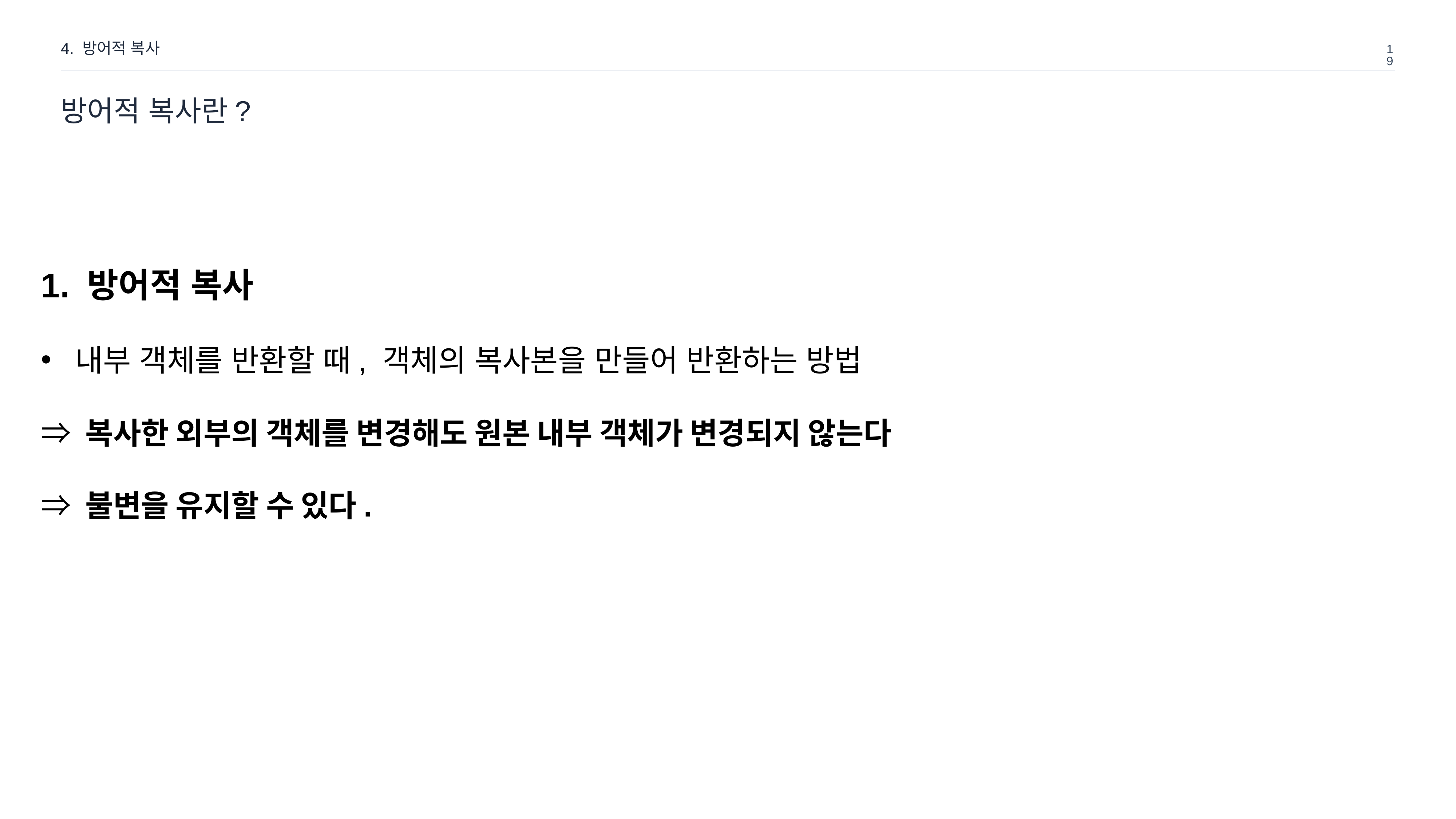

4. 방어적 복사
19
# 방어적 복사란?
1. 방어적 복사
내부 객체를 반환할 때, 객체의 복사본을 만들어 반환하는 방법
⇒ 복사한 외부의 객체를 변경해도 원본 내부 객체가 변경되지 않는다
⇒ 불변을 유지할 수 있다.